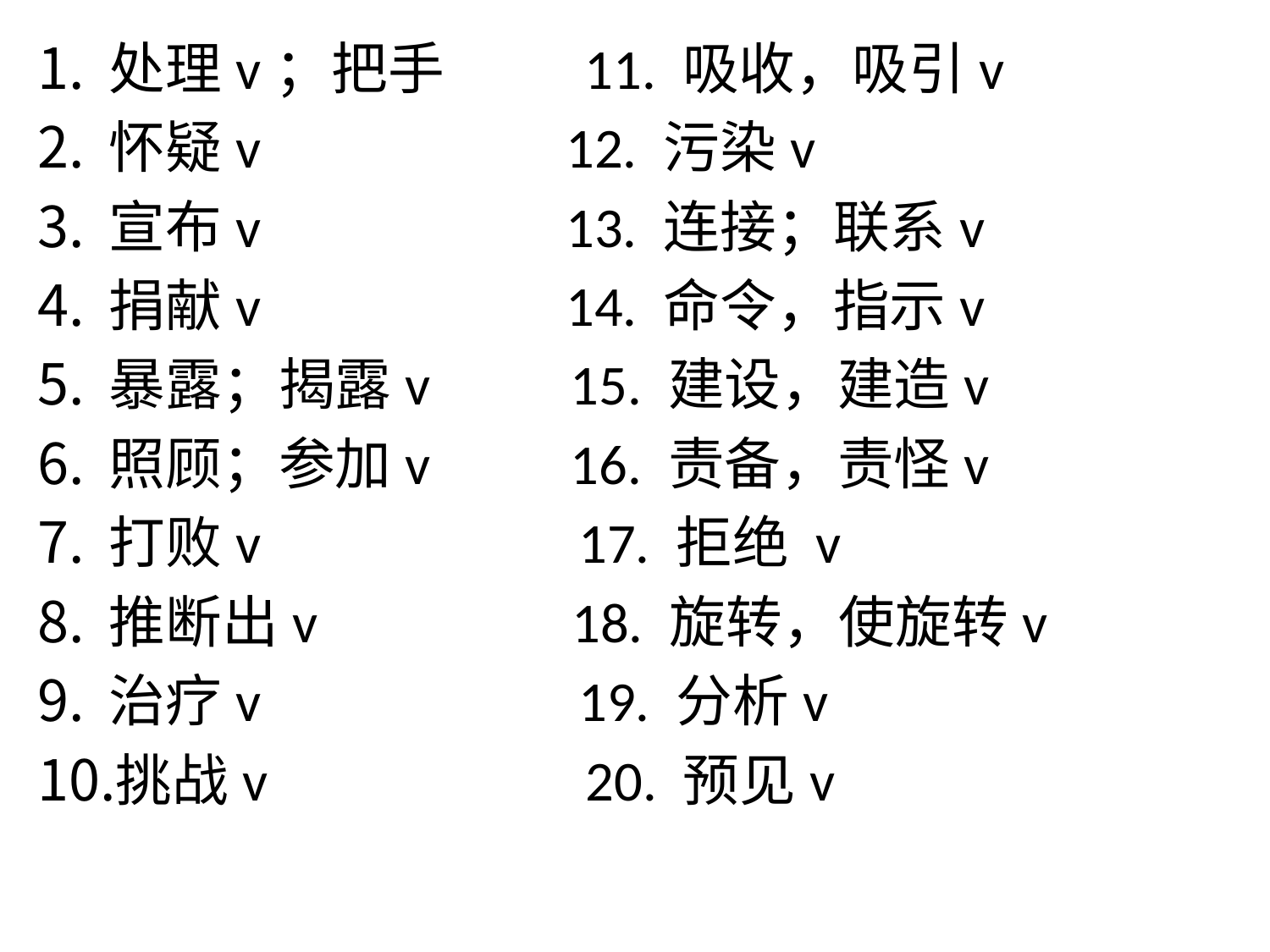

处理v；把手          11. 吸收，吸引v
怀疑v                        12. 污染v
宣布v                        13. 连接；联系v
捐献v                        14. 命令，指示v
暴露；揭露v           15. 建设，建造v
照顾；参加v           16. 责备，责怪v
打败v                         17. 拒绝 v
推断出v                    18. 旋转，使旋转v
治疗v                         19. 分析v
挑战v                         20. 预见v